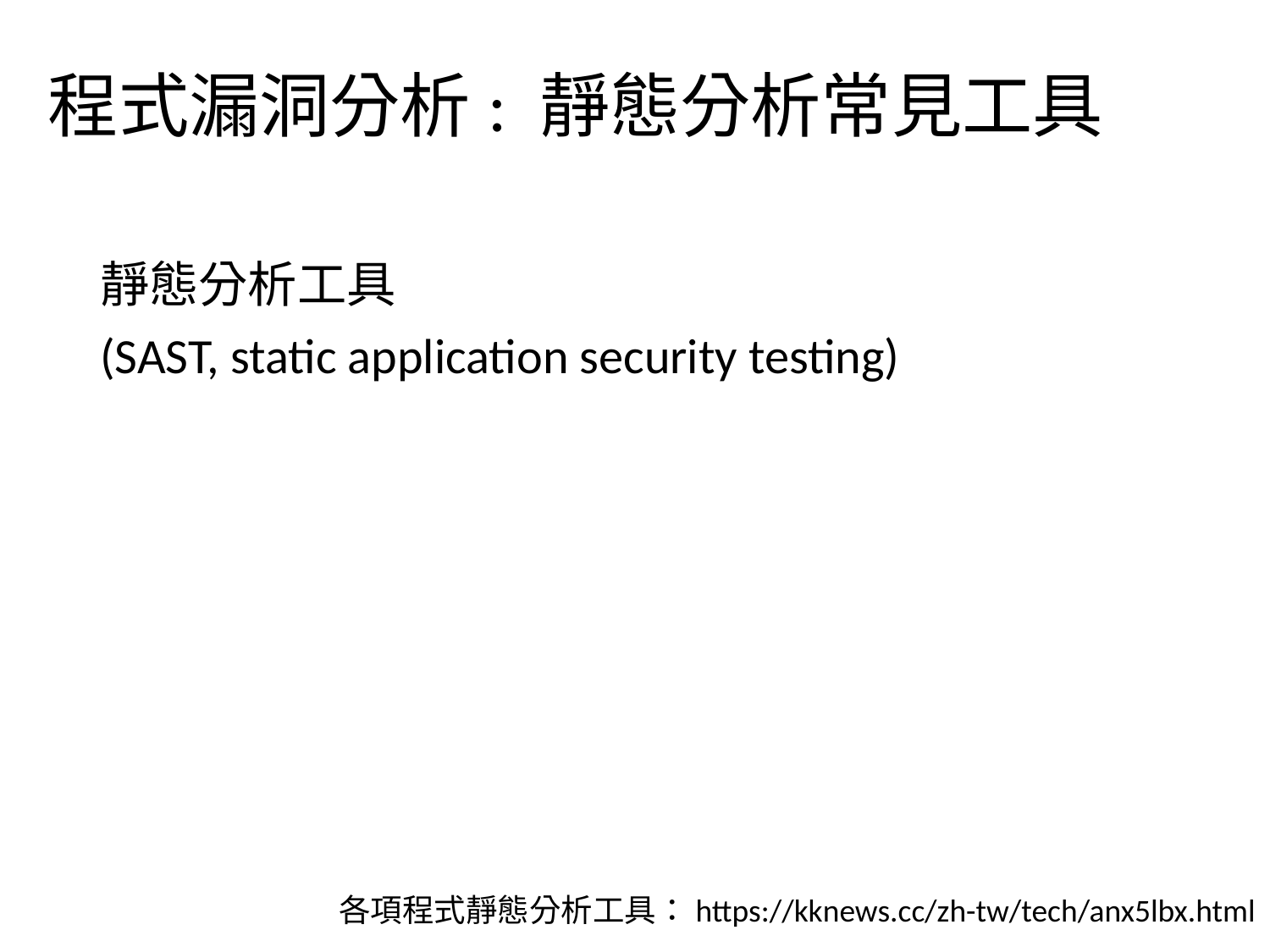

# 程式漏洞分析: 靜態分析常見工具
靜態分析工具
(SAST, static application security testing)
各項程式靜態分析工具：https://kknews.cc/zh-tw/tech/anx5lbx.html